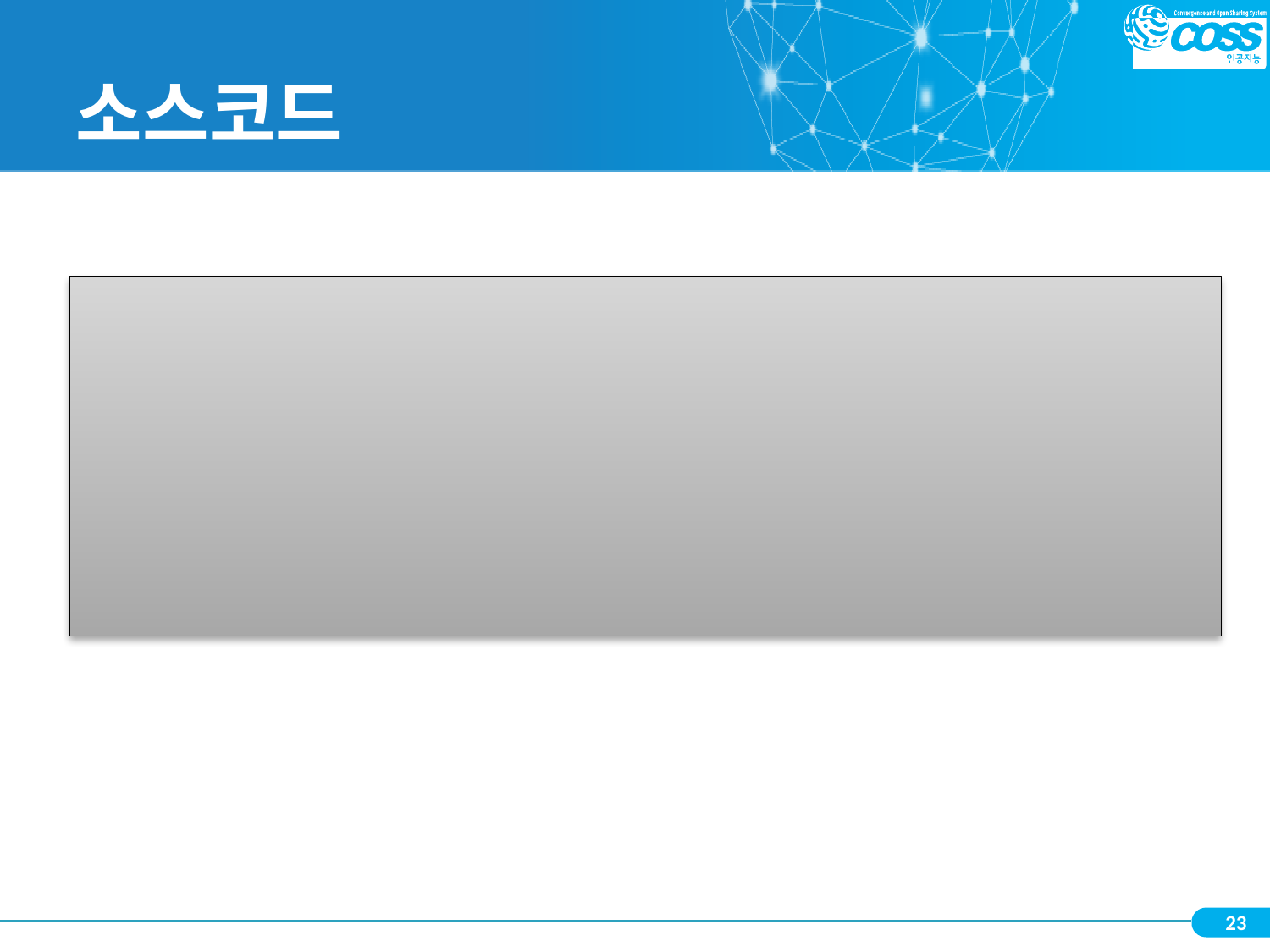

# 소스코드

# 정수 두개를 입력받아 합과 곱 출력
num1 = int(input("정수1 입력: "))
num2 = int(input("정수2 입력: "))
print("이들의 합은", num1+num2,"이고 곱은 ",num1*num2,"입니다.")